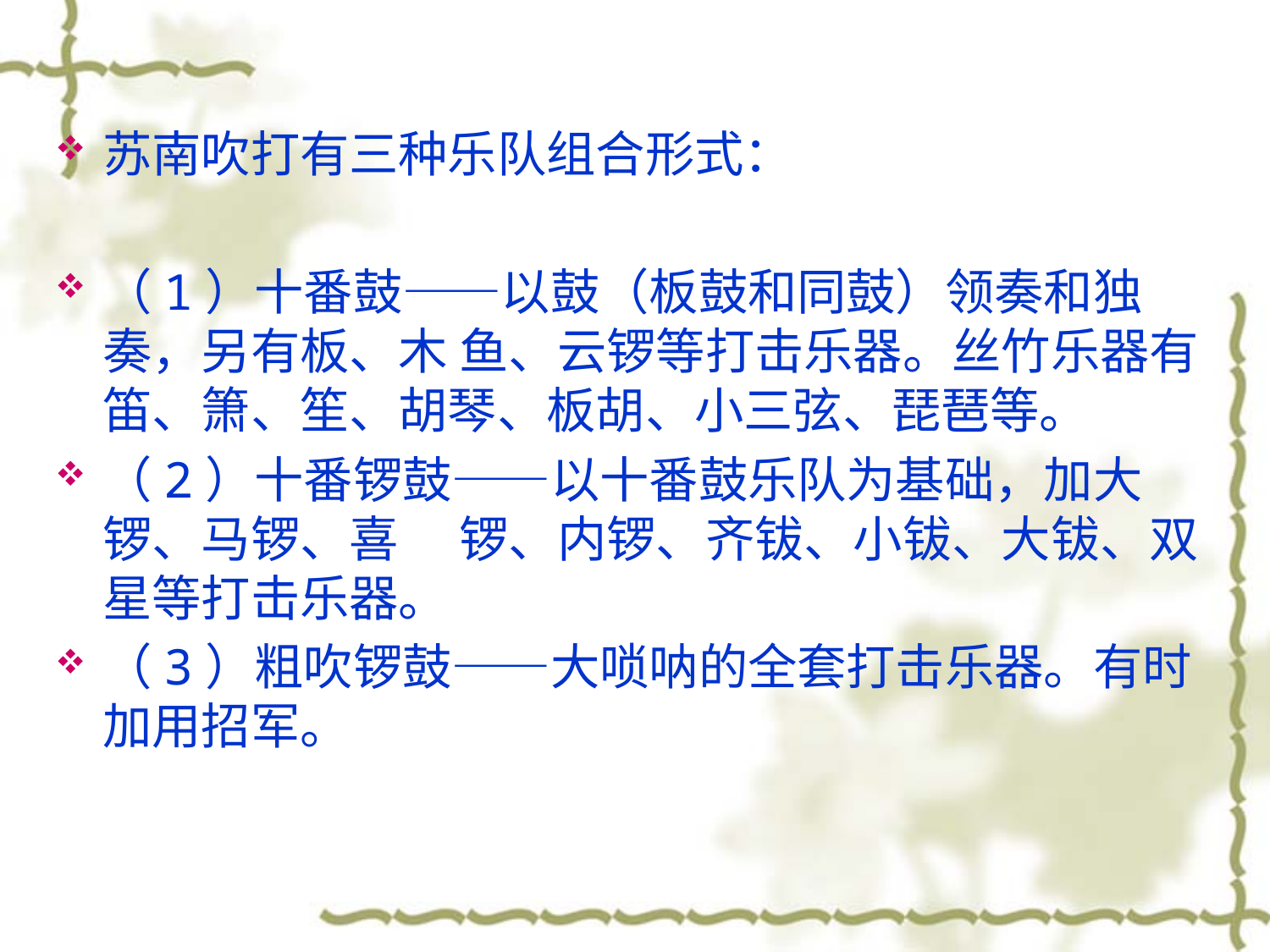

苏南吹打有三种乐队组合形式：

（1）十番鼓——以鼓（板鼓和同鼓）领奏和独奏，另有板、木 鱼、云锣等打击乐器。丝竹乐器有笛、箫、笙、胡琴、板胡、小三弦、琵琶等。
（2）十番锣鼓——以十番鼓乐队为基础，加大锣、马锣、喜 　锣、内锣、齐钹、小钹、大钹、双星等打击乐器。
（3）粗吹锣鼓——大唢呐的全套打击乐器。有时加用招军。